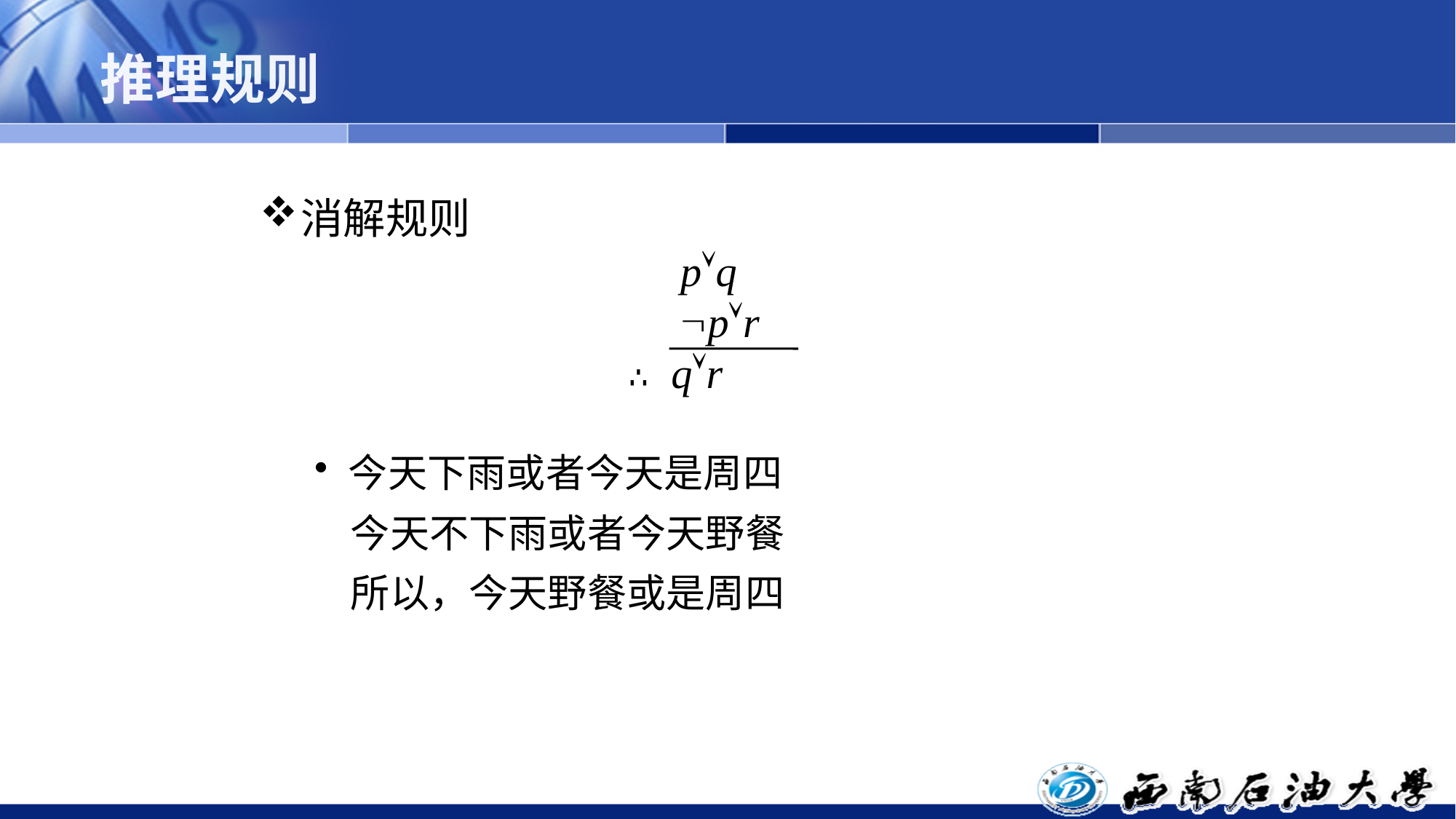

# 推理规则
消解规则

今天下雨或者今天是周四
   今天不下雨或者今天野餐
   所以，今天野餐或是周四
     p∨q
     ¬p∨r
∴  q∨r